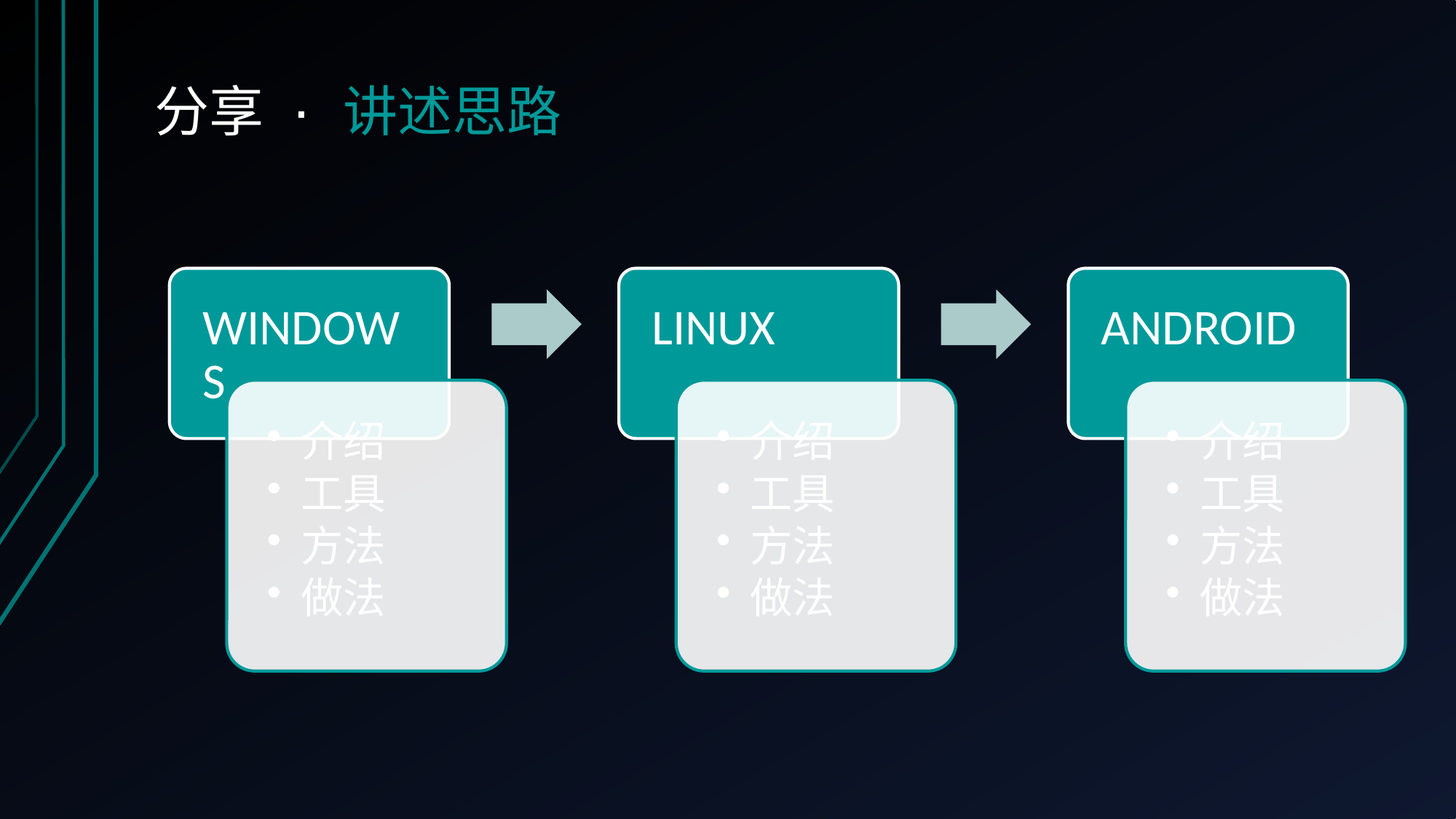

分享 · 讲述思路

WINDOWS
介绍
工具
方法
做法

LINUX
介绍
工具
方法
做法

ANDROID
介绍
工具
方法
做法